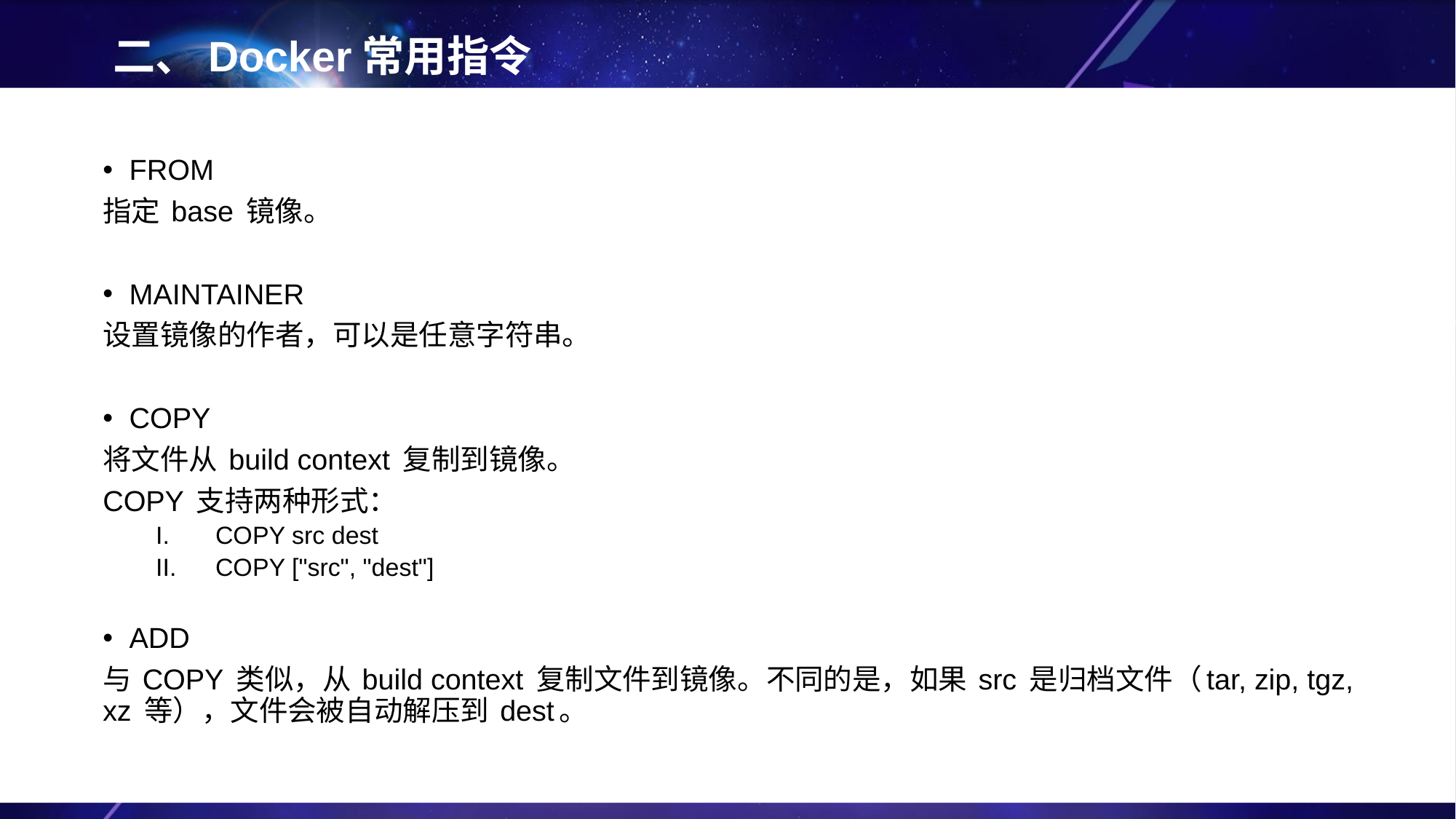

# 二、Docker常用指令
FROM
指定 base 镜像。

MAINTAINER
设置镜像的作者，可以是任意字符串。

COPY
将文件从 build context 复制到镜像。
COPY 支持两种形式：
COPY src dest
COPY ["src", "dest"]

ADD
与 COPY 类似，从 build context 复制文件到镜像。不同的是，如果 src 是归档文件（tar, zip, tgz, xz 等），文件会被自动解压到 dest。